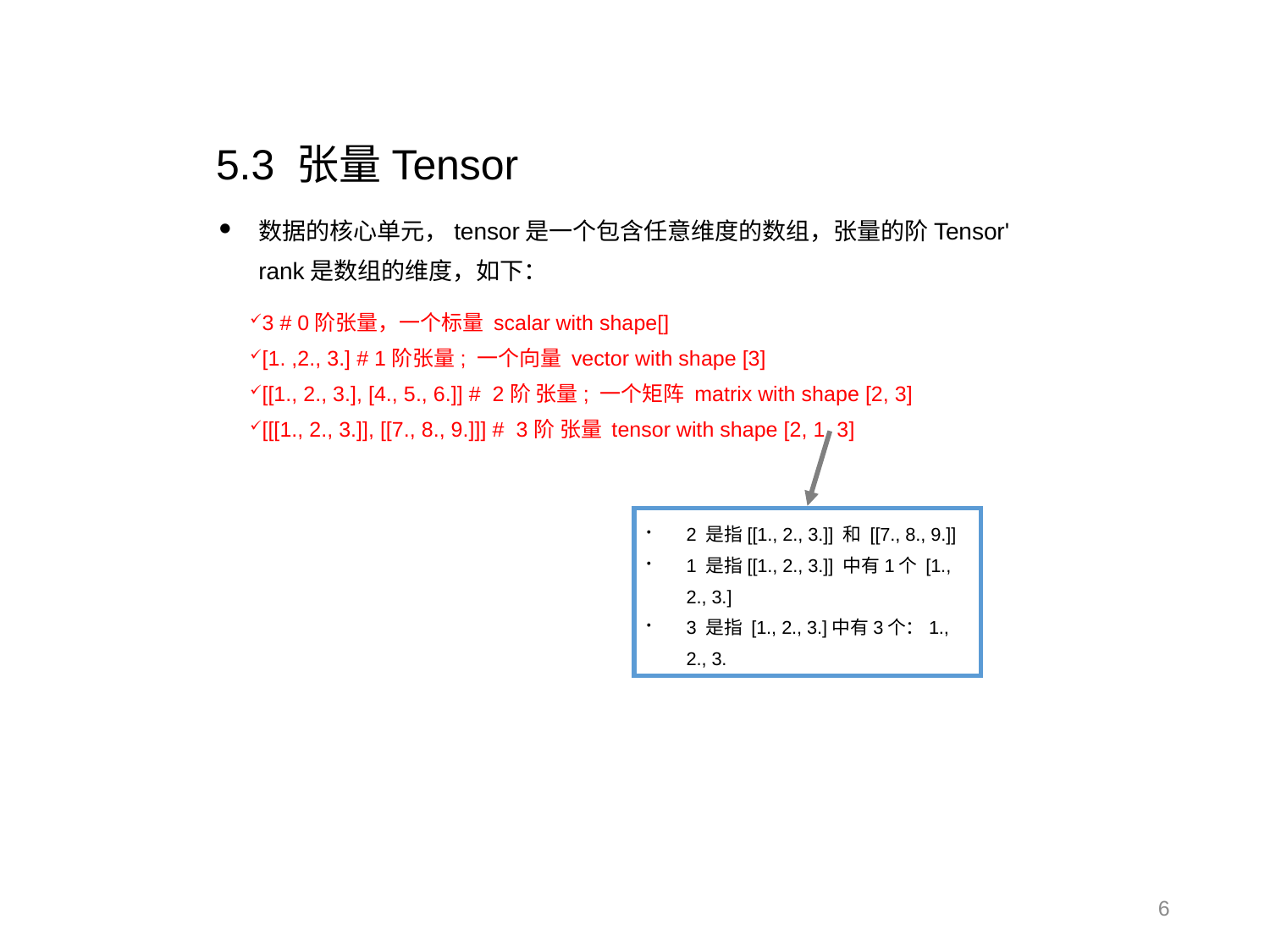

# 5.3 张量Tensor
数据的核心单元，tensor是一个包含任意维度的数组，张量的阶Tensor' rank是数组的维度，如下：
3 # 0阶张量，一个标量 scalar with shape[]
[1. ,2., 3.] # 1阶张量; 一个向量 vector with shape [3]
[[1., 2., 3.], [4., 5., 6.]] #  2阶 张量; 一个矩阵 matrix with shape [2, 3]
[[[1., 2., 3.]], [[7., 8., 9.]]] #  3阶 张量 tensor with shape [2, 1, 3]
2 是指[[1., 2., 3.]] 和 [[7., 8., 9.]]
1 是指[[1., 2., 3.]] 中有1个 [1., 2., 3.]
3 是指 [1., 2., 3.]中有3个：1., 2., 3.
6